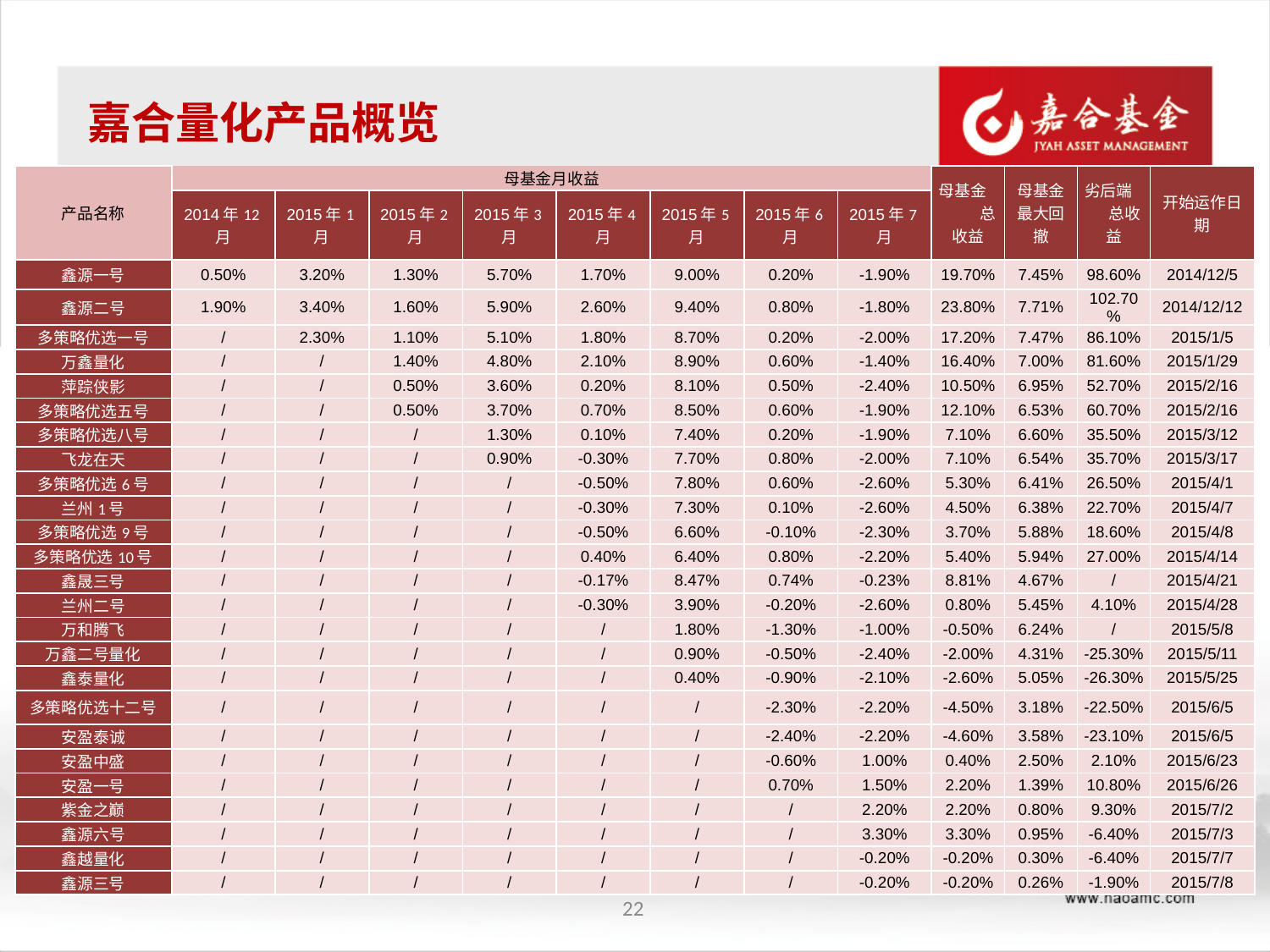

嘉合量化产品概览
| 产品名称 | 母基金月收益 |  |  |  |  |  |  |  | 母基金              总收益 | 母基金最大回撤 | 劣后端         总收益 | 开始运作日期 |
| --- | --- | --- | --- | --- | --- | --- | --- | --- | --- | --- | --- | --- |
|  | 2014年12月 | 2015年1月 | 2015年2月 | 2015年3月 | 2015年4月 | 2015年5月 | 2015年6月 | 2015年7月 |  |  |  |  |
| 鑫源一号 | 0.50% | 3.20% | 1.30% | 5.70% | 1.70% | 9.00% | 0.20% | -1.90% | 19.70% | 7.45% | 98.60% | 2014/12/5 |
| 鑫源二号 | 1.90% | 3.40% | 1.60% | 5.90% | 2.60% | 9.40% | 0.80% | -1.80% | 23.80% | 7.71% | 102.70% | 2014/12/12 |
| 多策略优选一号 | / | 2.30% | 1.10% | 5.10% | 1.80% | 8.70% | 0.20% | -2.00% | 17.20% | 7.47% | 86.10% | 2015/1/5 |
| 万鑫量化 | / | / | 1.40% | 4.80% | 2.10% | 8.90% | 0.60% | -1.40% | 16.40% | 7.00% | 81.60% | 2015/1/29 |
| 萍踪侠影 | / | / | 0.50% | 3.60% | 0.20% | 8.10% | 0.50% | -2.40% | 10.50% | 6.95% | 52.70% | 2015/2/16 |
| 多策略优选五号 | / | / | 0.50% | 3.70% | 0.70% | 8.50% | 0.60% | -1.90% | 12.10% | 6.53% | 60.70% | 2015/2/16 |
| 多策略优选八号 | / | / | / | 1.30% | 0.10% | 7.40% | 0.20% | -1.90% | 7.10% | 6.60% | 35.50% | 2015/3/12 |
| 飞龙在天 | / | / | / | 0.90% | -0.30% | 7.70% | 0.80% | -2.00% | 7.10% | 6.54% | 35.70% | 2015/3/17 |
| 多策略优选6号 | / | / | / | / | -0.50% | 7.80% | 0.60% | -2.60% | 5.30% | 6.41% | 26.50% | 2015/4/1 |
| 兰州1号 | / | / | / | / | -0.30% | 7.30% | 0.10% | -2.60% | 4.50% | 6.38% | 22.70% | 2015/4/7 |
| 多策略优选9号 | / | / | / | / | -0.50% | 6.60% | -0.10% | -2.30% | 3.70% | 5.88% | 18.60% | 2015/4/8 |
| 多策略优选10号 | / | / | / | / | 0.40% | 6.40% | 0.80% | -2.20% | 5.40% | 5.94% | 27.00% | 2015/4/14 |
| 鑫晟三号 | / | / | / | / | -0.17% | 8.47% | 0.74% | -0.23% | 8.81% | 4.67% | / | 2015/4/21 |
| 兰州二号 | / | / | / | / | -0.30% | 3.90% | -0.20% | -2.60% | 0.80% | 5.45% | 4.10% | 2015/4/28 |
| 万和腾飞 | / | / | / | / | / | 1.80% | -1.30% | -1.00% | -0.50% | 6.24% | / | 2015/5/8 |
| 万鑫二号量化 | / | / | / | / | / | 0.90% | -0.50% | -2.40% | -2.00% | 4.31% | -25.30% | 2015/5/11 |
| 鑫泰量化 | / | / | / | / | / | 0.40% | -0.90% | -2.10% | -2.60% | 5.05% | -26.30% | 2015/5/25 |
| 多策略优选十二号 | / | / | / | / | / | / | -2.30% | -2.20% | -4.50% | 3.18% | -22.50% | 2015/6/5 |
| 安盈泰诚 | / | / | / | / | / | / | -2.40% | -2.20% | -4.60% | 3.58% | -23.10% | 2015/6/5 |
| 安盈中盛 | / | / | / | / | / | / | -0.60% | 1.00% | 0.40% | 2.50% | 2.10% | 2015/6/23 |
| 安盈一号 | / | / | / | / | / | / | 0.70% | 1.50% | 2.20% | 1.39% | 10.80% | 2015/6/26 |
| 紫金之巅 | / | / | / | / | / | / | / | 2.20% | 2.20% | 0.80% | 9.30% | 2015/7/2 |
| 鑫源六号 | / | / | / | / | / | / | / | 3.30% | 3.30% | 0.95% | -6.40% | 2015/7/3 |
| 鑫越量化 | / | / | / | / | / | / | / | -0.20% | -0.20% | 0.30% | -6.40% | 2015/7/7 |
| 鑫源三号 | / | / | / | / | / | / | / | -0.20% | -0.20% | 0.26% | -1.90% | 2015/7/8 |
22